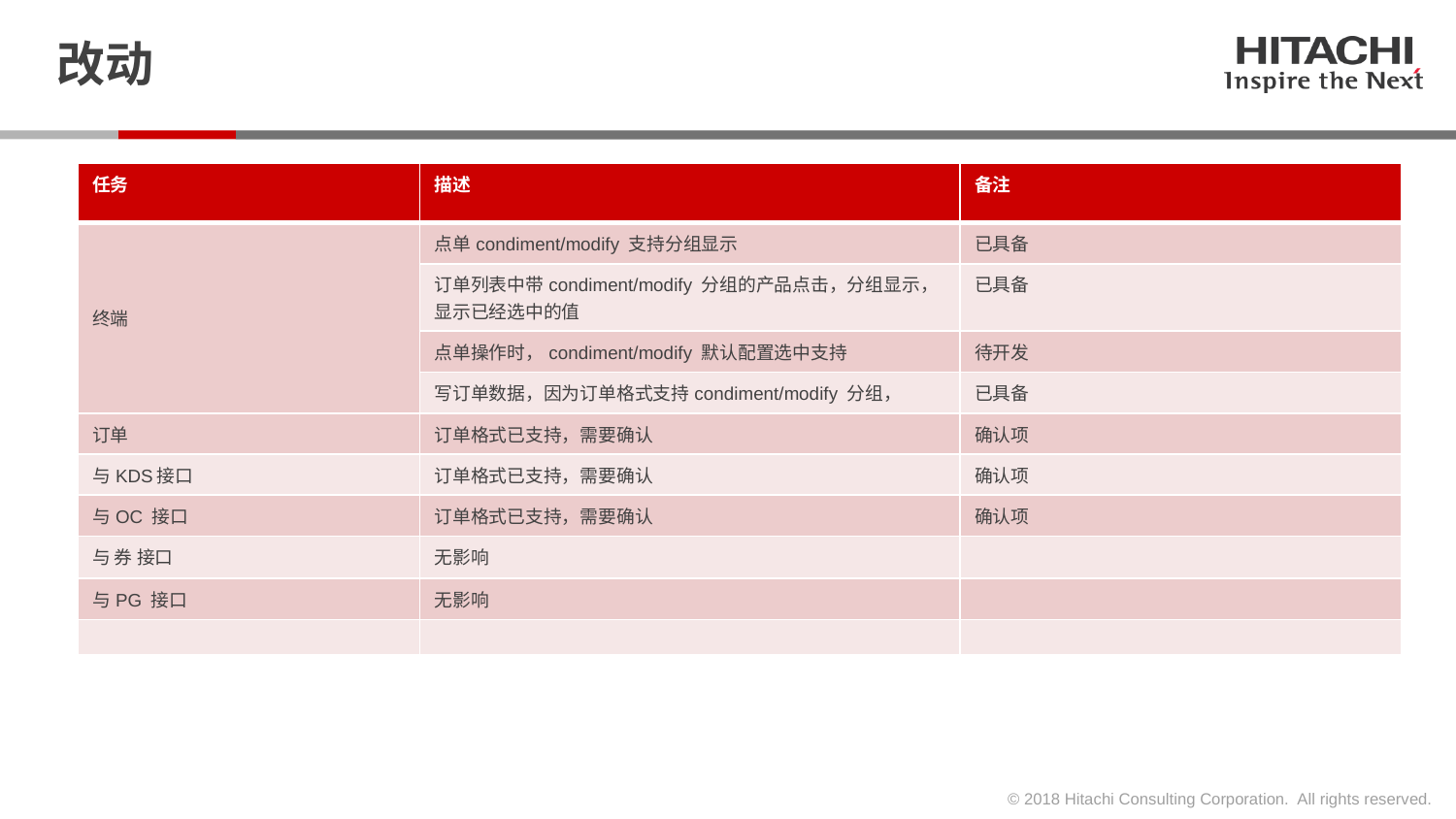

# 改动
| 任务 | 描述 | 备注 |
| --- | --- | --- |
| 终端 | 点单condiment/modify 支持分组显示 | 已具备 |
|  | 订单列表中带condiment/modify 分组的产品点击，分组显示，显示已经选中的值 | 已具备 |
|  | 点单操作时，condiment/modify 默认配置选中支持 | 待开发 |
|  | 写订单数据，因为订单格式支持condiment/modify 分组， | 已具备 |
| 订单 | 订单格式已支持，需要确认 | 确认项 |
| 与KDS接口 | 订单格式已支持，需要确认 | 确认项 |
| 与OC 接口 | 订单格式已支持，需要确认 | 确认项 |
| 与 券 接口 | 无影响 |  |
| 与PG 接口 | 无影响 |  |
|  |  |  |